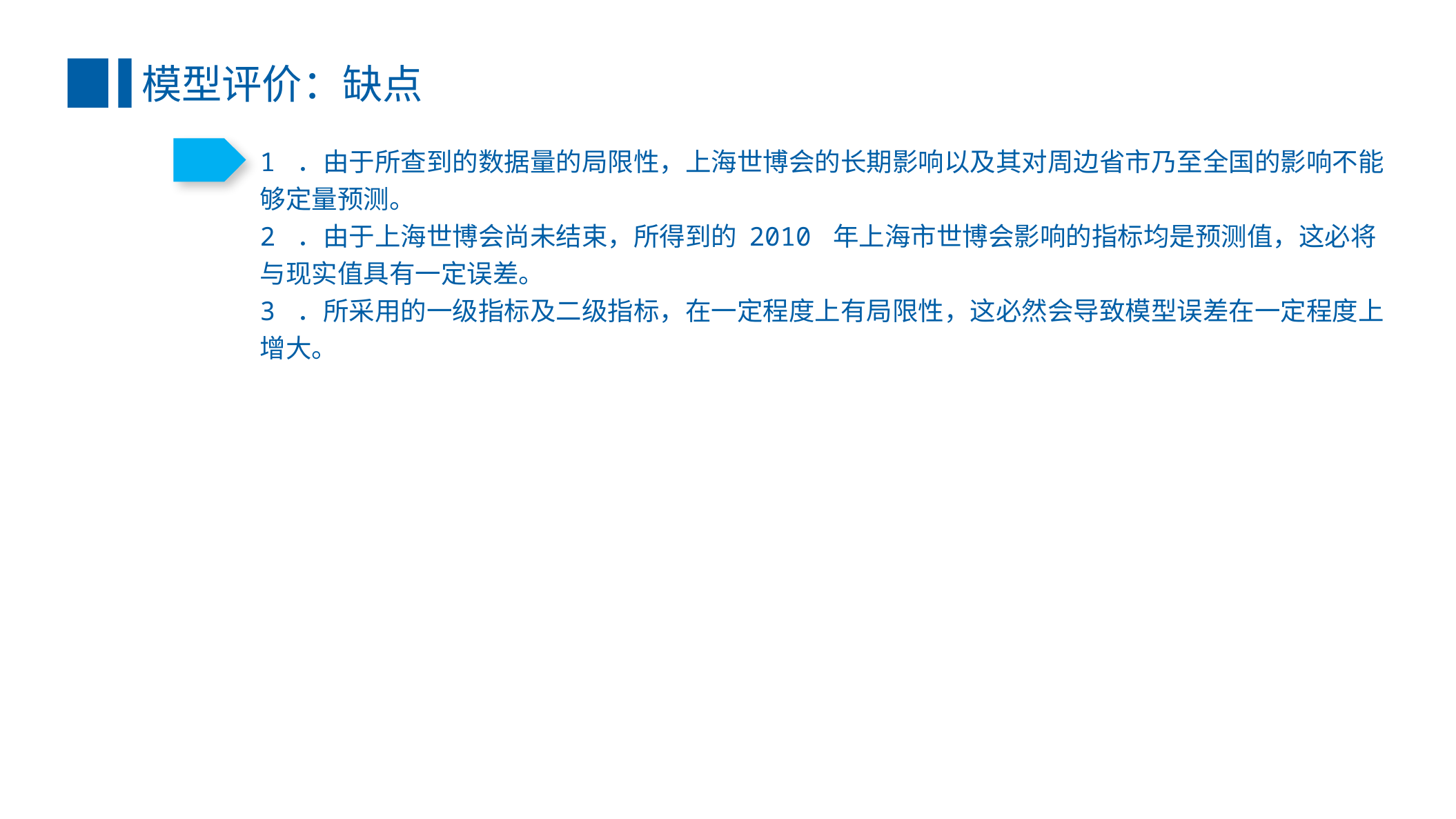

模型评价：缺点

1 ．由于所查到的数据量的局限性，上海世博会的长期影响以及其对周边省市乃至全国的影响不能够定量预测。
2 ．由于上海世博会尚未结束，所得到的 2010 年上海市世博会影响的指标均是预测值，这必将与现实值具有一定误差。
3 ．所采用的一级指标及二级指标，在一定程度上有局限性，这必然会导致模型误差在一定程度上增大。